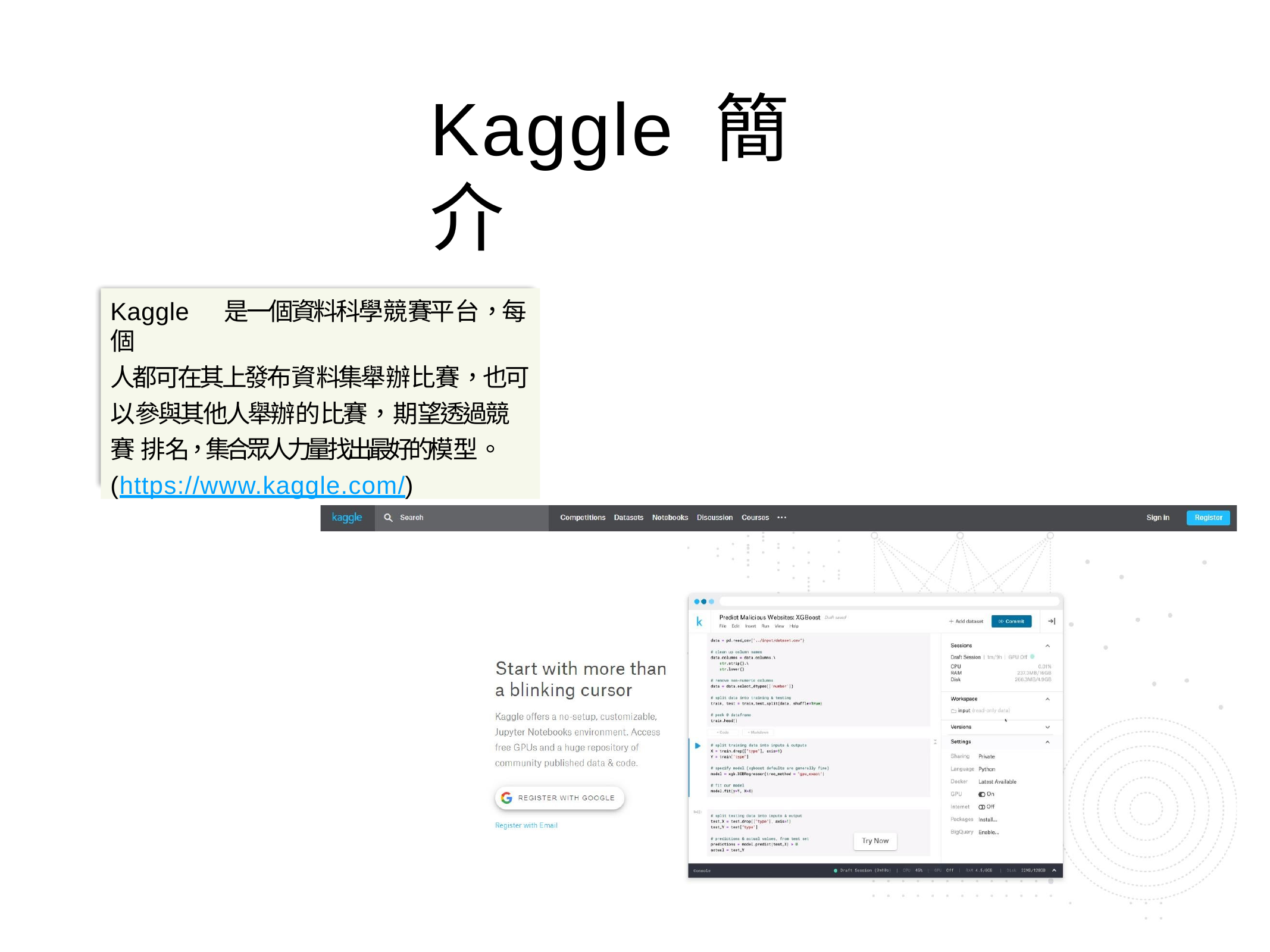

# Kaggle 簡介

Kaggle	是⼀個資料科學競賽平台，每個
⼈都可在其上發布資料集舉辦比賽，也可
以參與其他⼈舉辦的比賽，期望透過競賽 排名，集合眾⼈力量找出最好的模型。 (https://www.kaggle.com/)